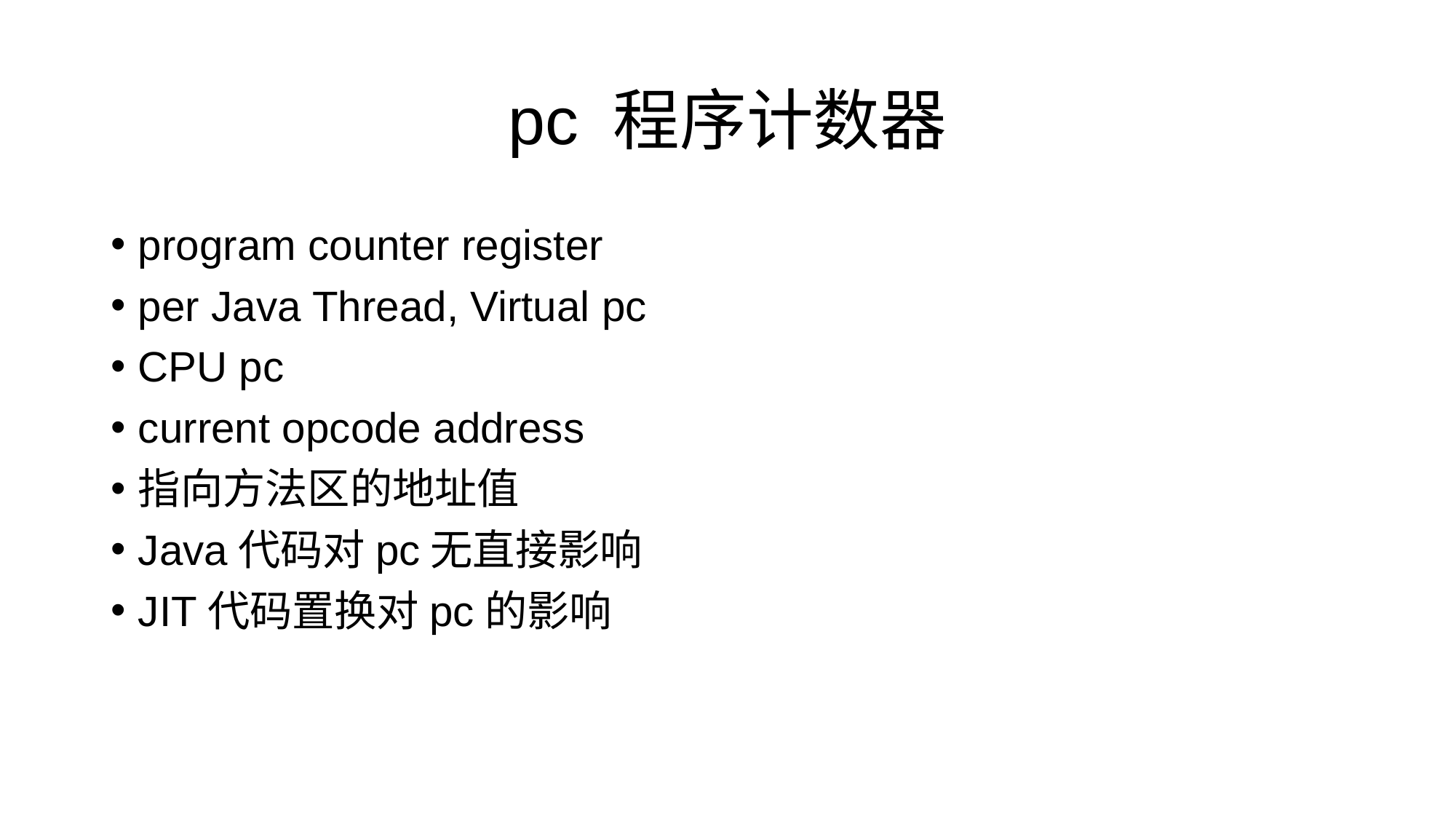

# pc 程序计数器
program counter register
per Java Thread, Virtual pc
CPU pc
current opcode address
指向方法区的地址值
Java代码对pc无直接影响
JIT代码置换对pc的影响